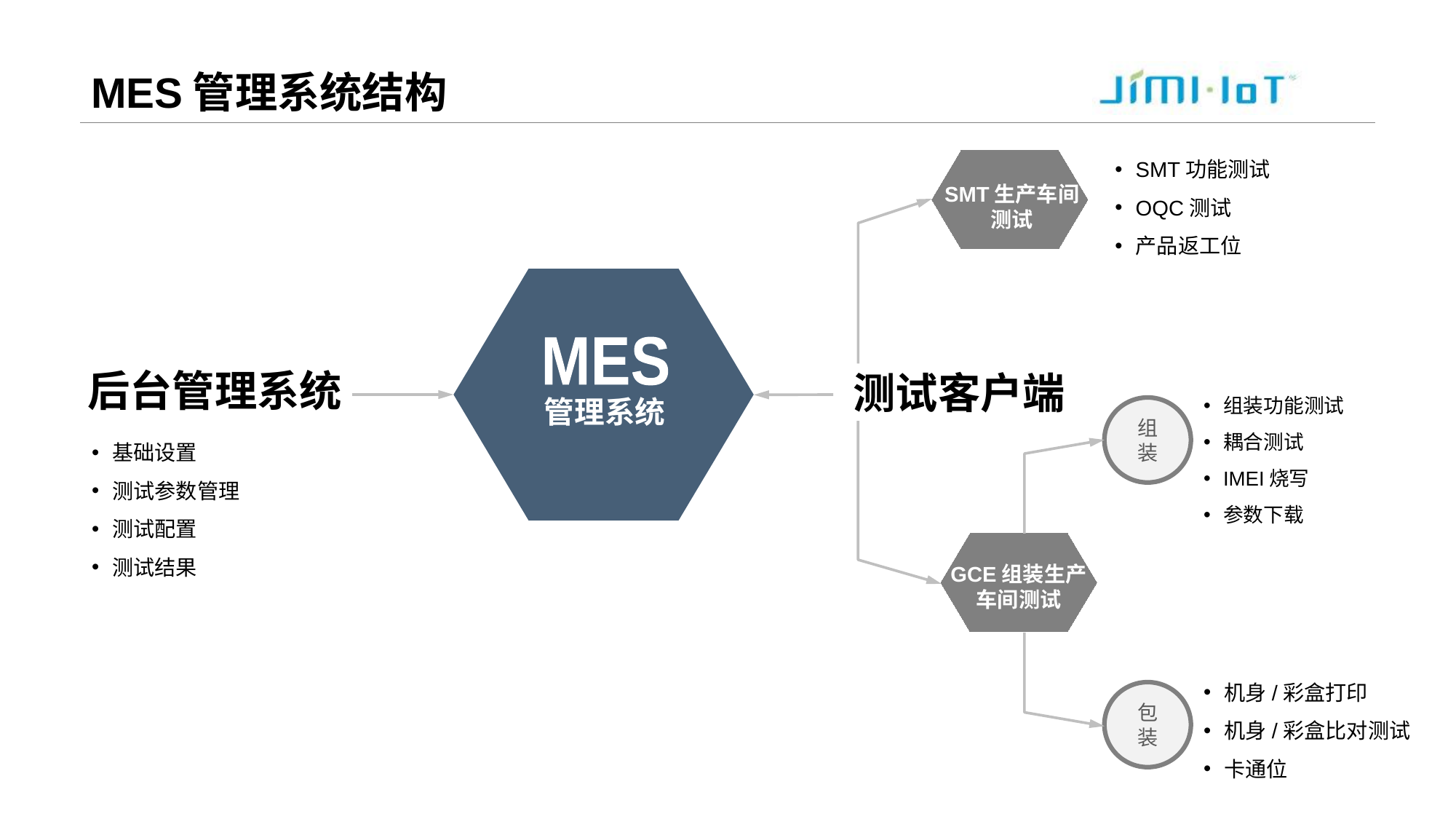

# MES管理系统结构
SMT功能测试
OQC测试
产品返工位

SMT生产车间
测试

MES
后台管理系统
测试客户端
组装功能测试
耦合测试
IMEI烧写
参数下载
管理系统

组装
基础设置
测试参数管理
测试配置
测试结果

GCE组装生产
车间测试

机身/彩盒打印
机身/彩盒比对测试
卡通位
包装